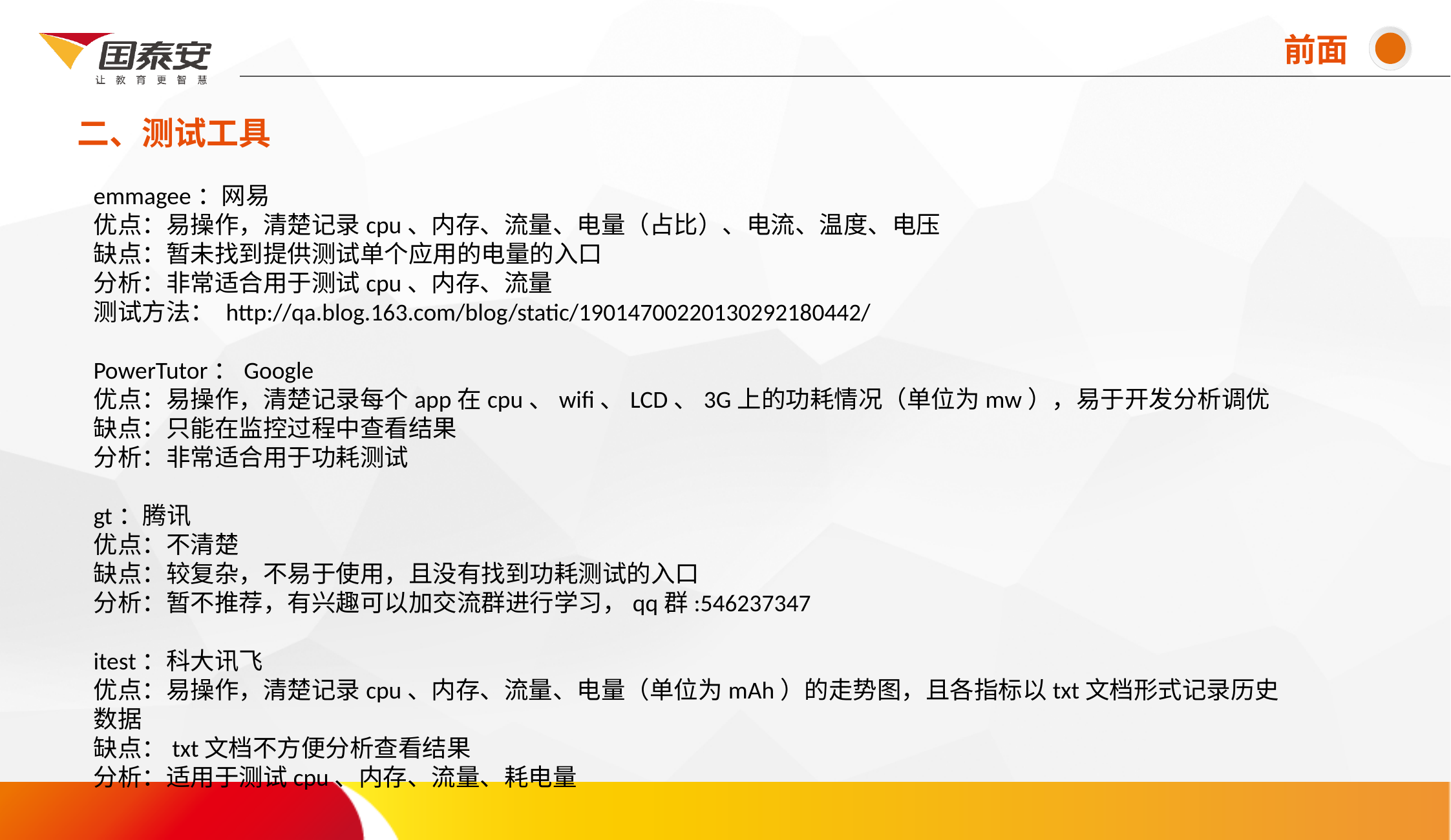

前面
二、测试工具
# emmagee：网易 优点：易操作，清楚记录cpu、内存、流量、电量（占比）、电流、温度、电压 缺点：暂未找到提供测试单个应用的电量的入口 分析：非常适合用于测试cpu、内存、流量 测试方法： http://qa.blog.163.com/blog/static/19014700220130292180442/ PowerTutor：Google 优点：易操作，清楚记录每个app在cpu、wifi、LCD、3G上的功耗情况（单位为mw），易于开发分析调优 缺点：只能在监控过程中查看结果 分析：非常适合用于功耗测试 gt：腾讯 优点：不清楚 缺点：较复杂，不易于使用，且没有找到功耗测试的入口 分析：暂不推荐，有兴趣可以加交流群进行学习，qq群:546237347 itest：科大讯飞 优点：易操作，清楚记录cpu、内存、流量、电量（单位为mAh）的走势图，且各指标以txt文档形式记录历史数据 缺点：txt文档不方便分析查看结果 分析：适用于测试cpu、内存、流量、耗电量